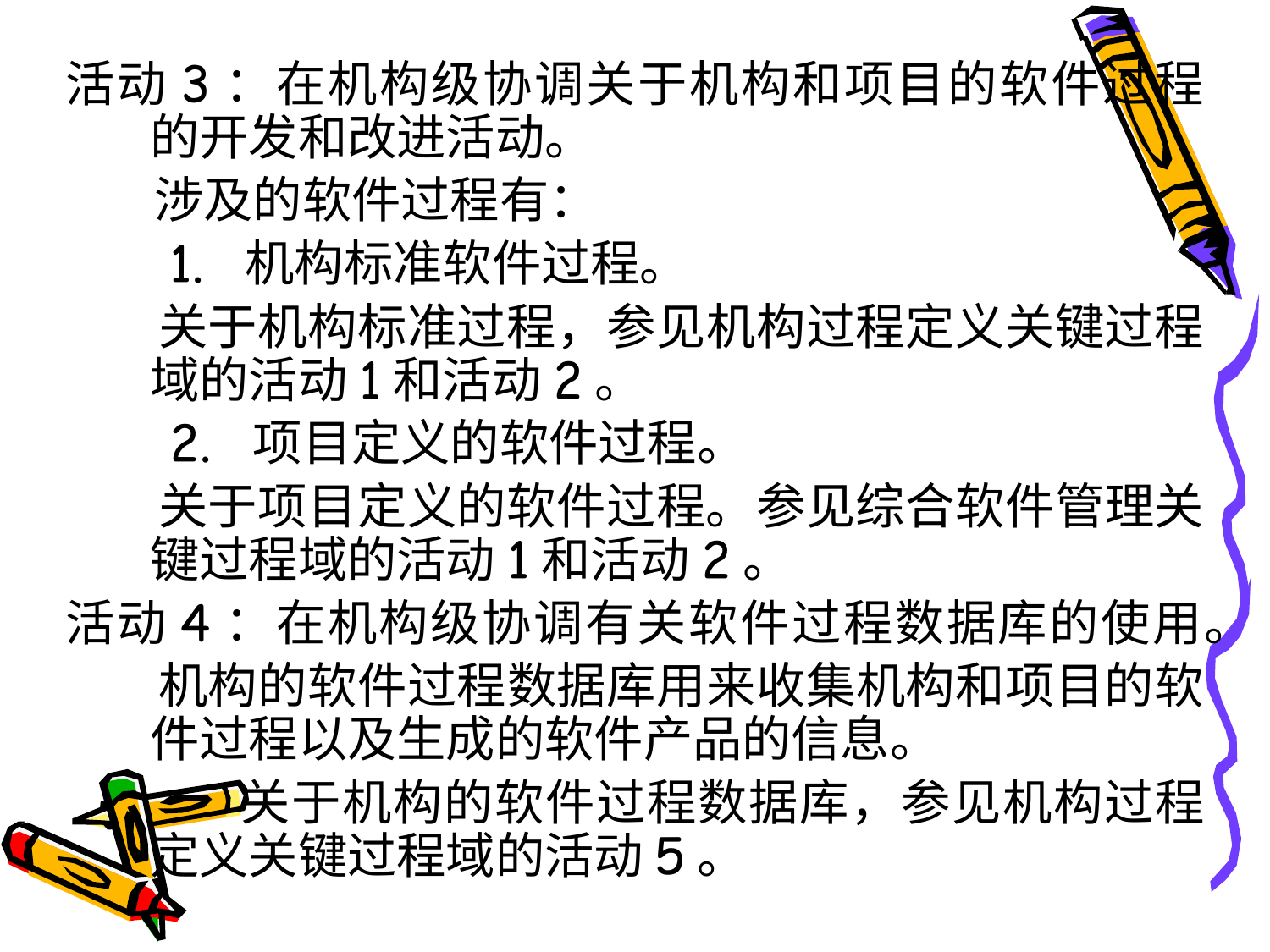

活动3：在机构级协调关于机构和项目的软件过程的开发和改进活动。
       涉及的软件过程有：
       1.  机构标准软件过程。
       关于机构标准过程，参见机构过程定义关键过程域的活动1和活动2。
       2.  项目定义的软件过程。
       关于项目定义的软件过程。参见综合软件管理关键过程域的活动1和活动2。
活动4：在机构级协调有关软件过程数据库的使用。
       机构的软件过程数据库用来收集机构和项目的软件过程以及生成的软件产品的信息。
             关于机构的软件过程数据库，参见机构过程定义关键过程域的活动5。